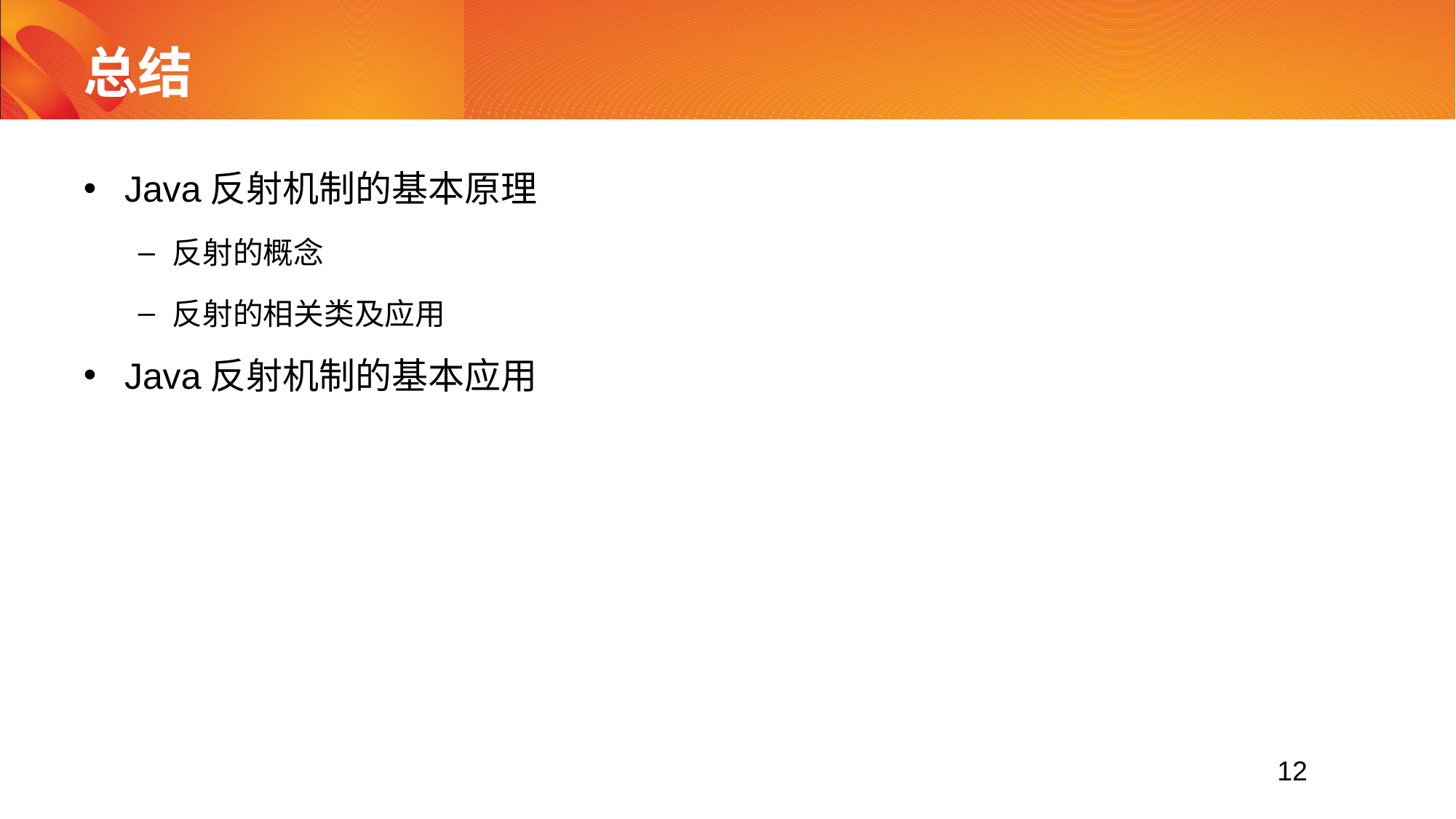

# 总结
Java反射机制的基本原理
反射的概念
反射的相关类及应用
Java反射机制的基本应用